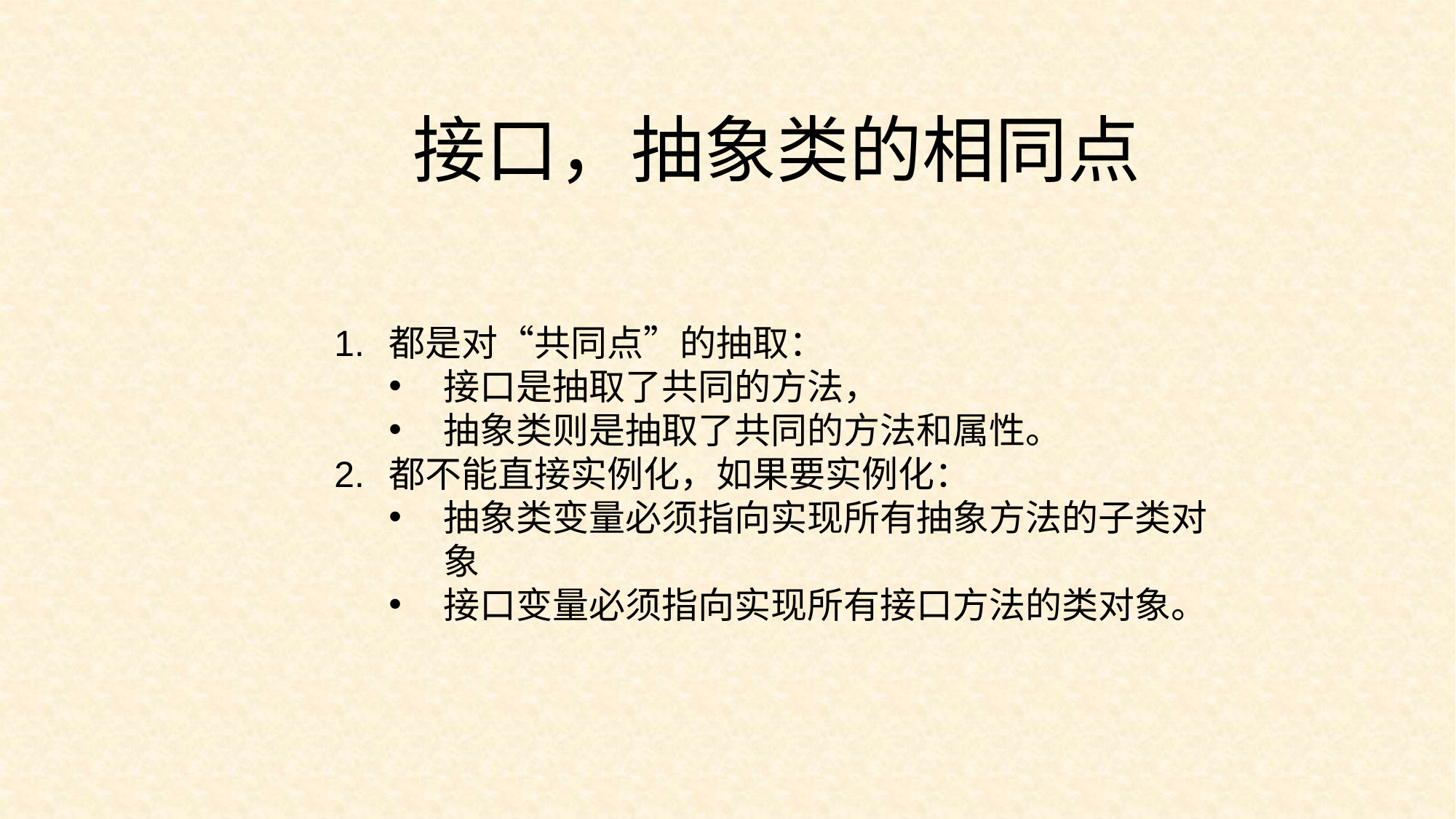

接口，抽象类的相同点
都是对“共同点”的抽取：
接口是抽取了共同的方法，
抽象类则是抽取了共同的方法和属性。
都不能直接实例化，如果要实例化：
抽象类变量必须指向实现所有抽象方法的子类对象
接口变量必须指向实现所有接口方法的类对象。